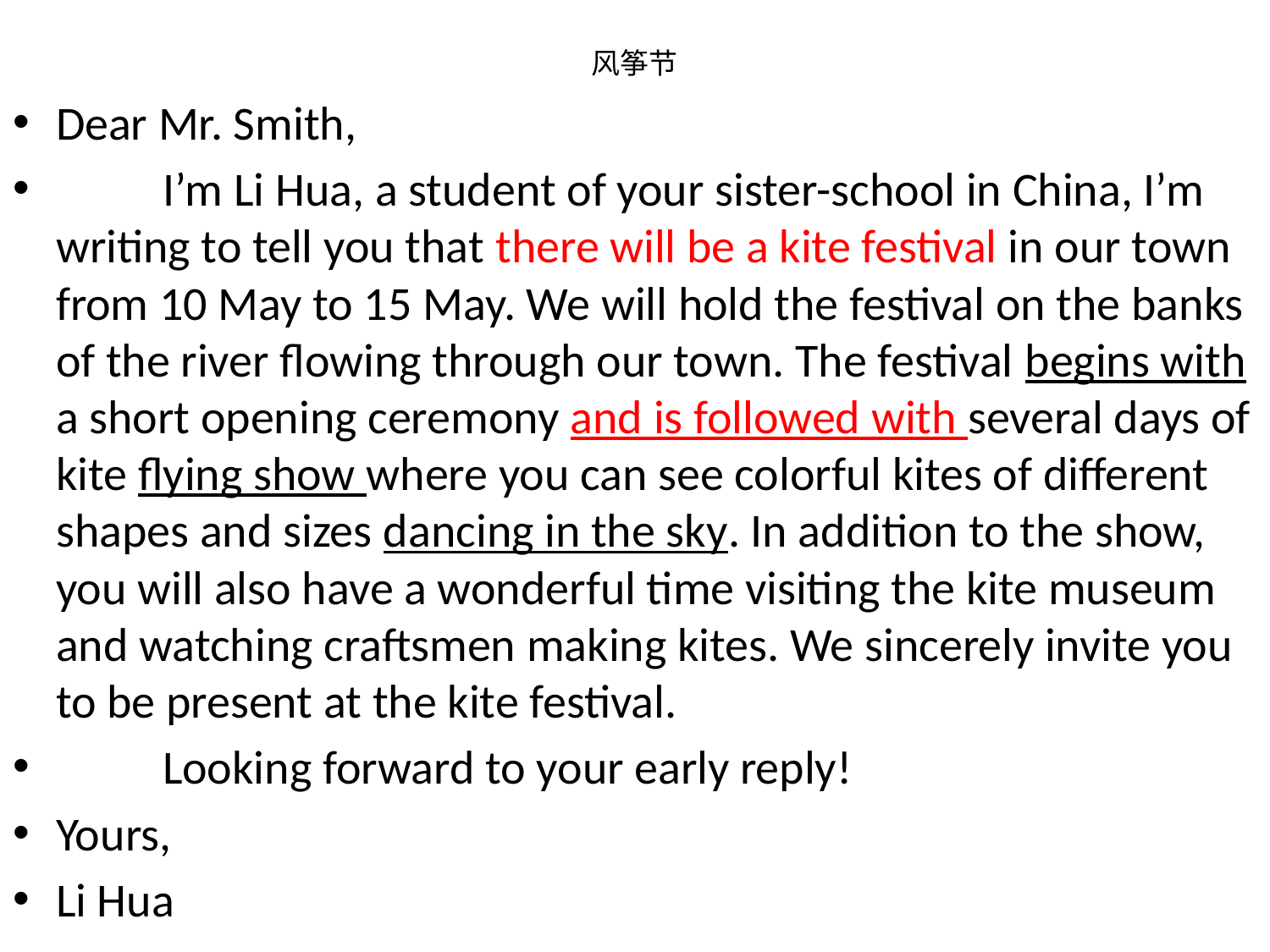

# 风筝节
Dear Mr. Smith,
	I’m Li Hua, a student of your sister-school in China, I’m writing to tell you that there will be a kite festival in our town from 10 May to 15 May. We will hold the festival on the banks of the river flowing through our town. The festival begins with a short opening ceremony and is followed with several days of kite flying show where you can see colorful kites of different shapes and sizes dancing in the sky. In addition to the show, you will also have a wonderful time visiting the kite museum and watching craftsmen making kites. We sincerely invite you to be present at the kite festival.
	Looking forward to your early reply!
Yours,
Li Hua